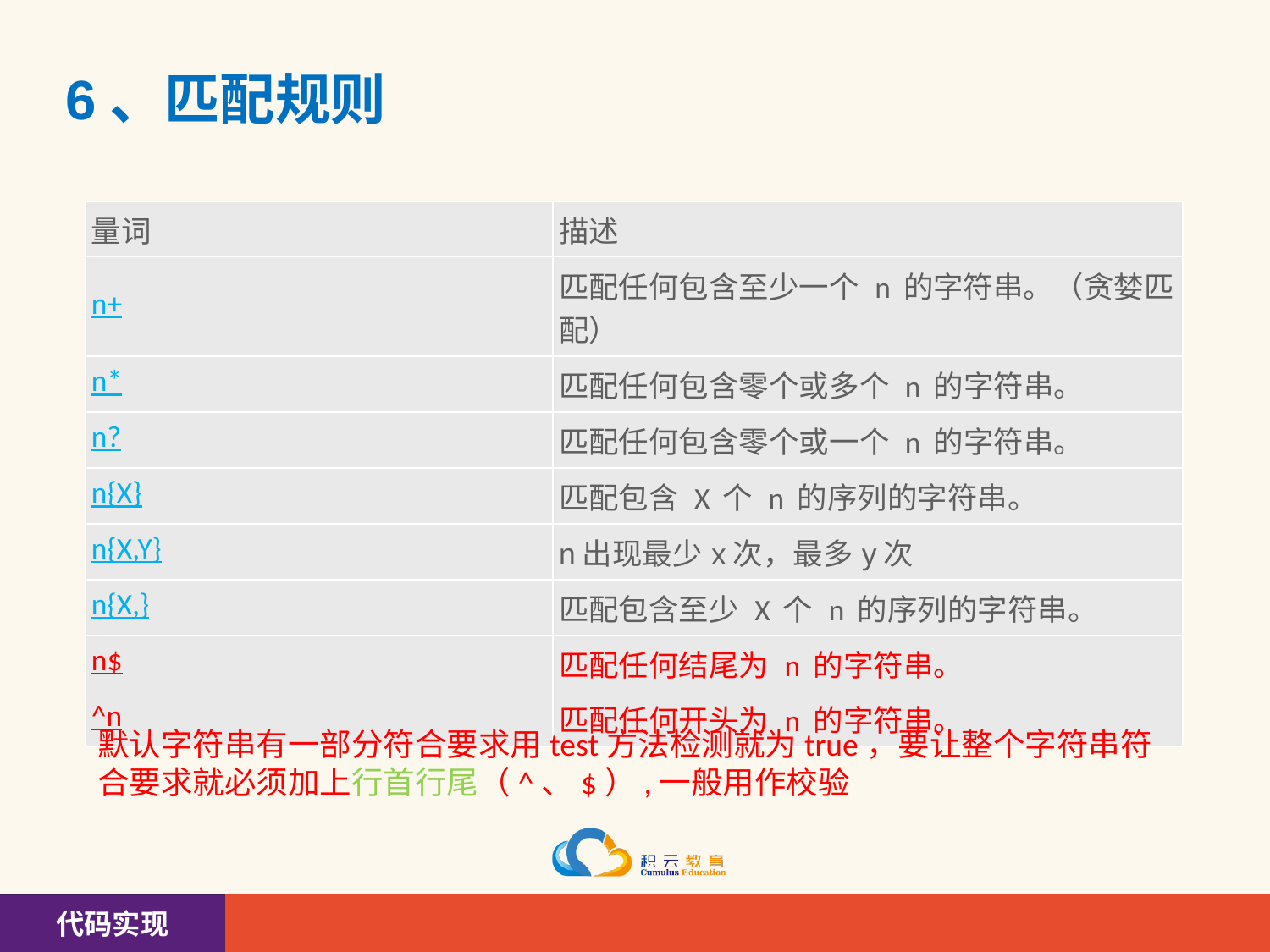

# 6、匹配规则
| 量词 | 描述 |
| --- | --- |
| n+ | 匹配任何包含至少一个 n 的字符串。（贪婪匹配） |
| n\* | 匹配任何包含零个或多个 n 的字符串。 |
| n? | 匹配任何包含零个或一个 n 的字符串。 |
| n{X} | 匹配包含 X 个 n 的序列的字符串。 |
| n{X,Y} | n出现最少x次，最多y次 |
| n{X,} | 匹配包含至少 X 个 n 的序列的字符串。 |
| n$ | 匹配任何结尾为 n 的字符串。 |
| ^n | 匹配任何开头为 n 的字符串。 |
默认字符串有一部分符合要求用test方法检测就为true，要让整个字符串符合要求就必须加上行首行尾（^、$）,一般用作校验